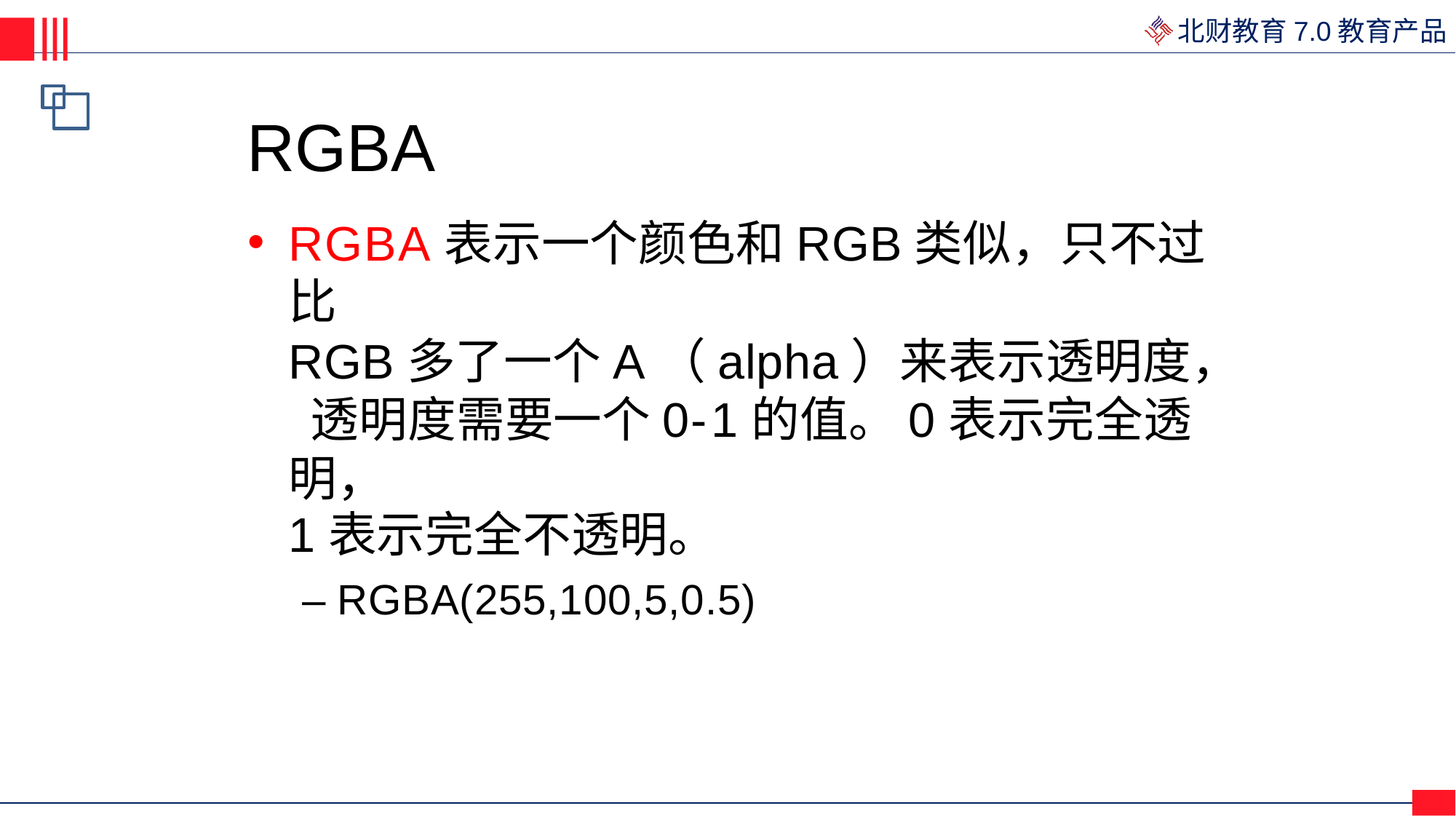

# RGBA
RGBA表示一个颜色和RGB类似，只不过比
RGB多了一个A（alpha）来表示透明度，  透明度需要一个0-1的值。0表示完全透明，
1表示完全不透明。
– RGBA(255,100,5,0.5)